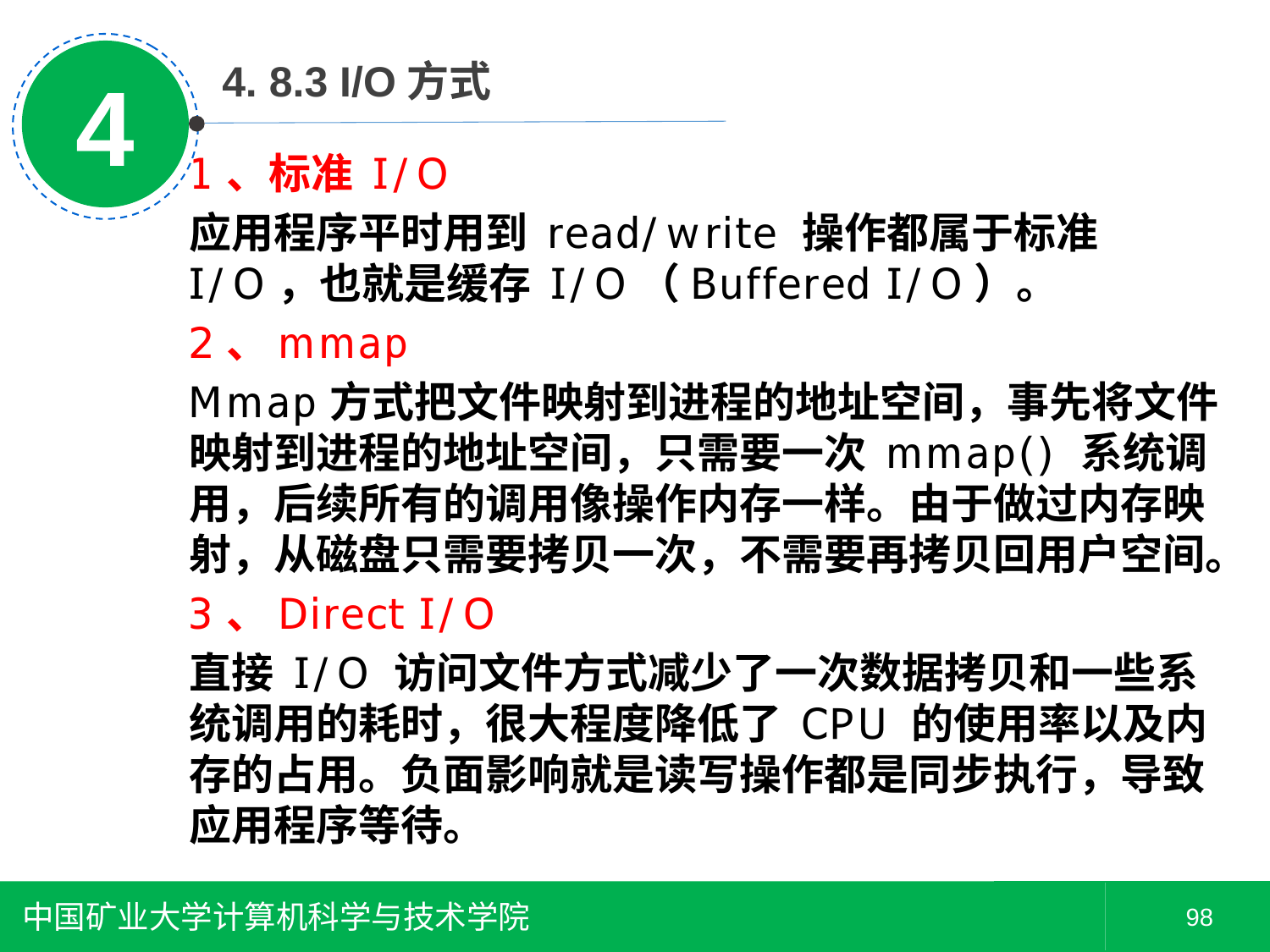

4
  4. 8.3 I/O方式

1、标准 I/O
应用程序平时用到 read/write 操作都属于标准 I/O，也就是缓存 I/O（Buffered I/O）。
2、mmap
Mmap方式把文件映射到进程的地址空间，事先将文件映射到进程的地址空间，只需要一次 mmap() 系统调用，后续所有的调用像操作内存一样。由于做过内存映射，从磁盘只需要拷贝一次，不需要再拷贝回用户空间。
3、Direct I/O
直接 I/O 访问文件方式减少了一次数据拷贝和一些系统调用的耗时，很大程度降低了 CPU 的使用率以及内存的占用。负面影响就是读写操作都是同步执行，导致应用程序等待。